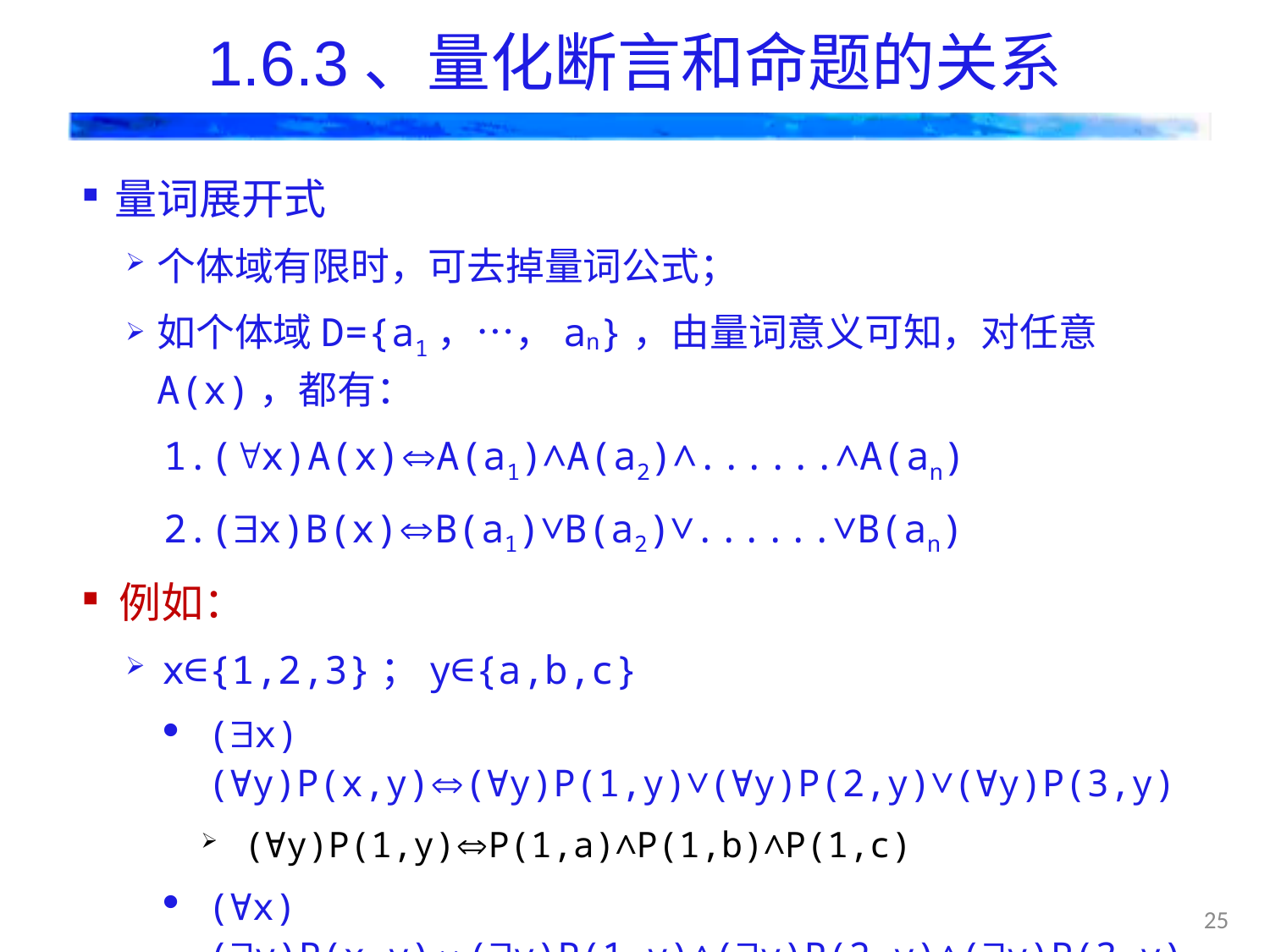

# 1.6.3、量化断言和命题的关系
量词展开式
个体域有限时，可去掉量词公式；
如个体域D={a1，…，an}，由量词意义可知，对任意A(x)，都有：
(∀x)A(x)⇔A(a1)∧A(a2)∧......∧A(an)
(∃x)B(x)⇔B(a1)∨B(a2)∨......∨B(an)
例如：
x∈{1,2,3}；y∈{a,b,c}
(∃x)(∀y)P(x,y)⇔(∀y)P(1,y)∨(∀y)P(2,y)∨(∀y)P(3,y)
(∀y)P(1,y)⇔P(1,a)∧P(1,b)∧P(1,c)
(∀x)(∃y)P(x,y)⇔(∃y)P(1,y)∧(∃y)P(2,y)∧(∃y)P(3,y)

25